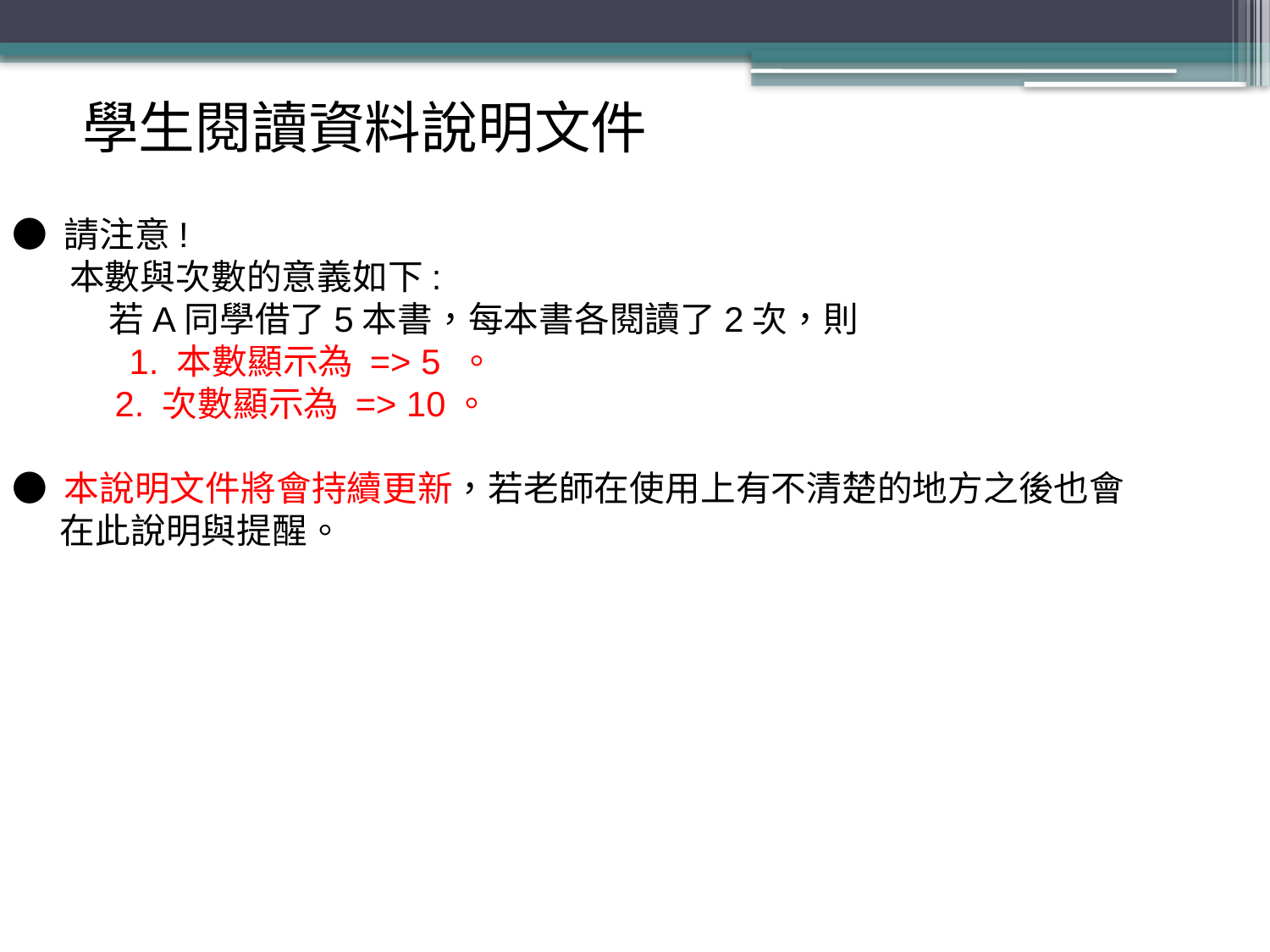

學生閱讀資料說明文件

● 請注意!
     本數與次數的意義如下:
         若A同學借了5本書，每本書各閱讀了2次，則
            1. 本數顯示為 => 5 。
            2. 次數顯示為 => 10。

● 本說明文件將會持續更新，若老師在使用上有不清楚的地方之後也會
     在此說明與提醒。